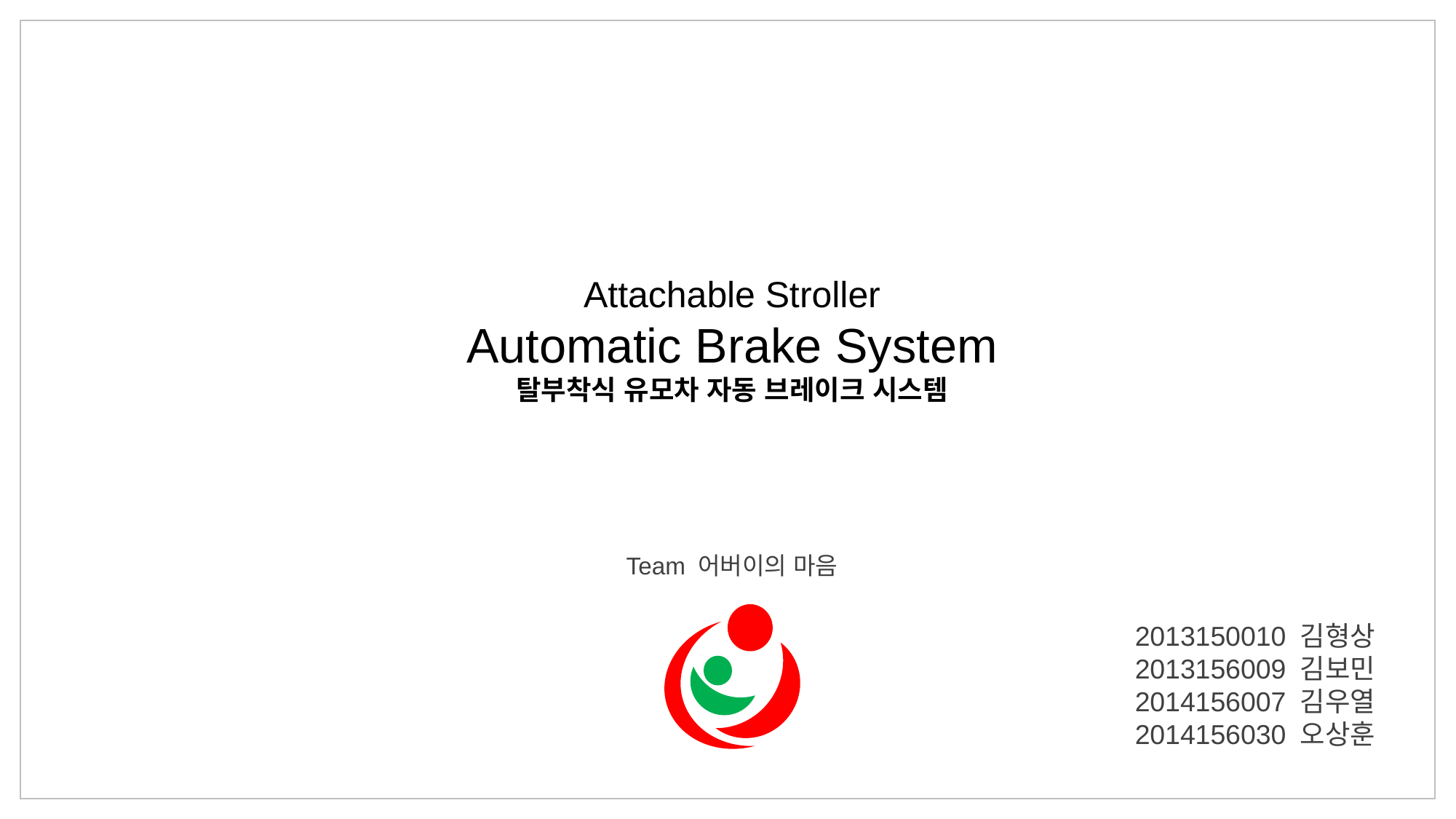

Attachable Stroller
Automatic Brake System
탈부착식 유모차 자동 브레이크 시스템
Team 어버이의 마음

2013150010 김형상
2013156009 김보민
2014156007 김우열
2014156030 오상훈